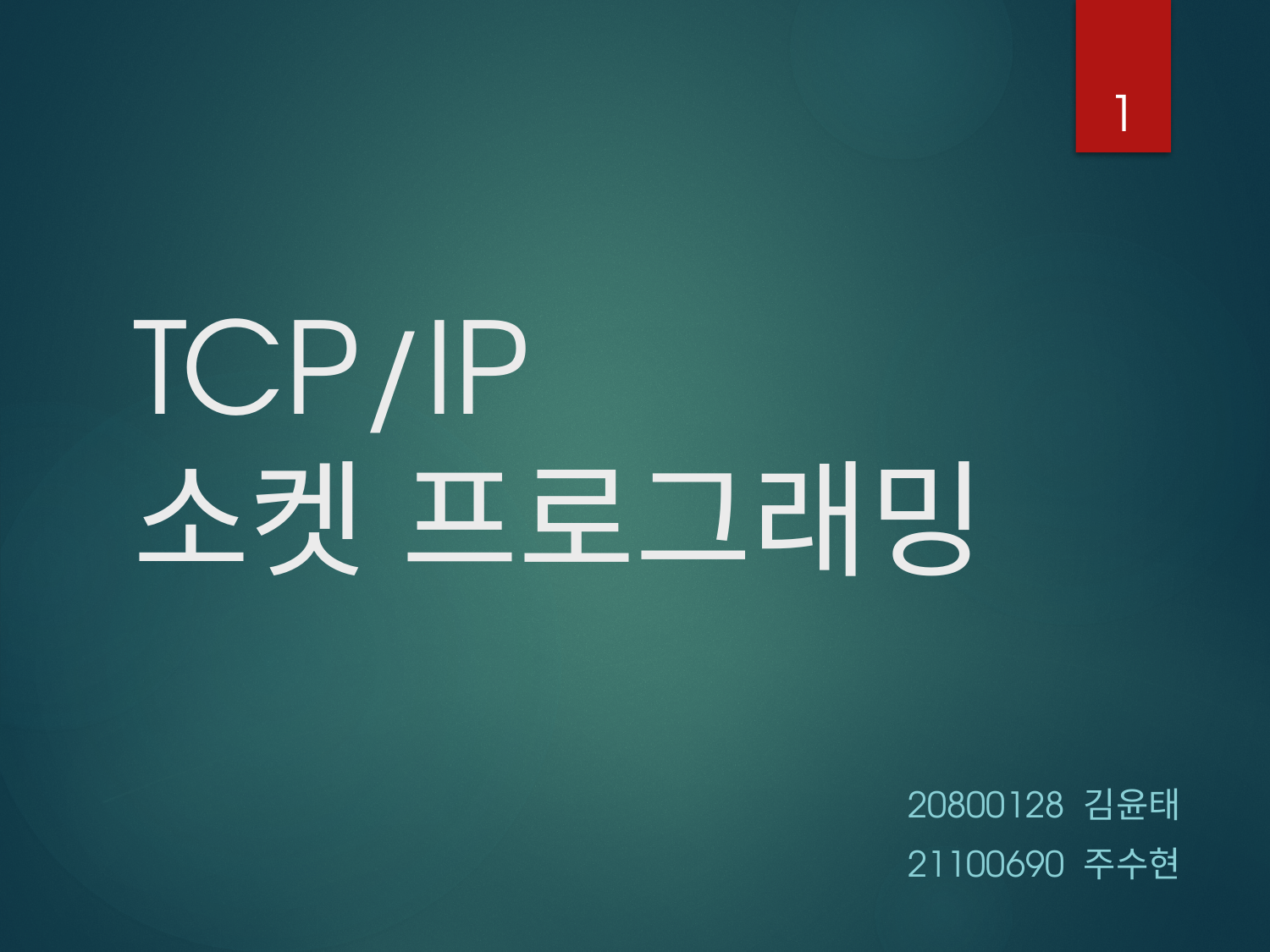

1
# TCP/IP 소켓 프로그래밍
20800128 김윤태
21100690 주수현